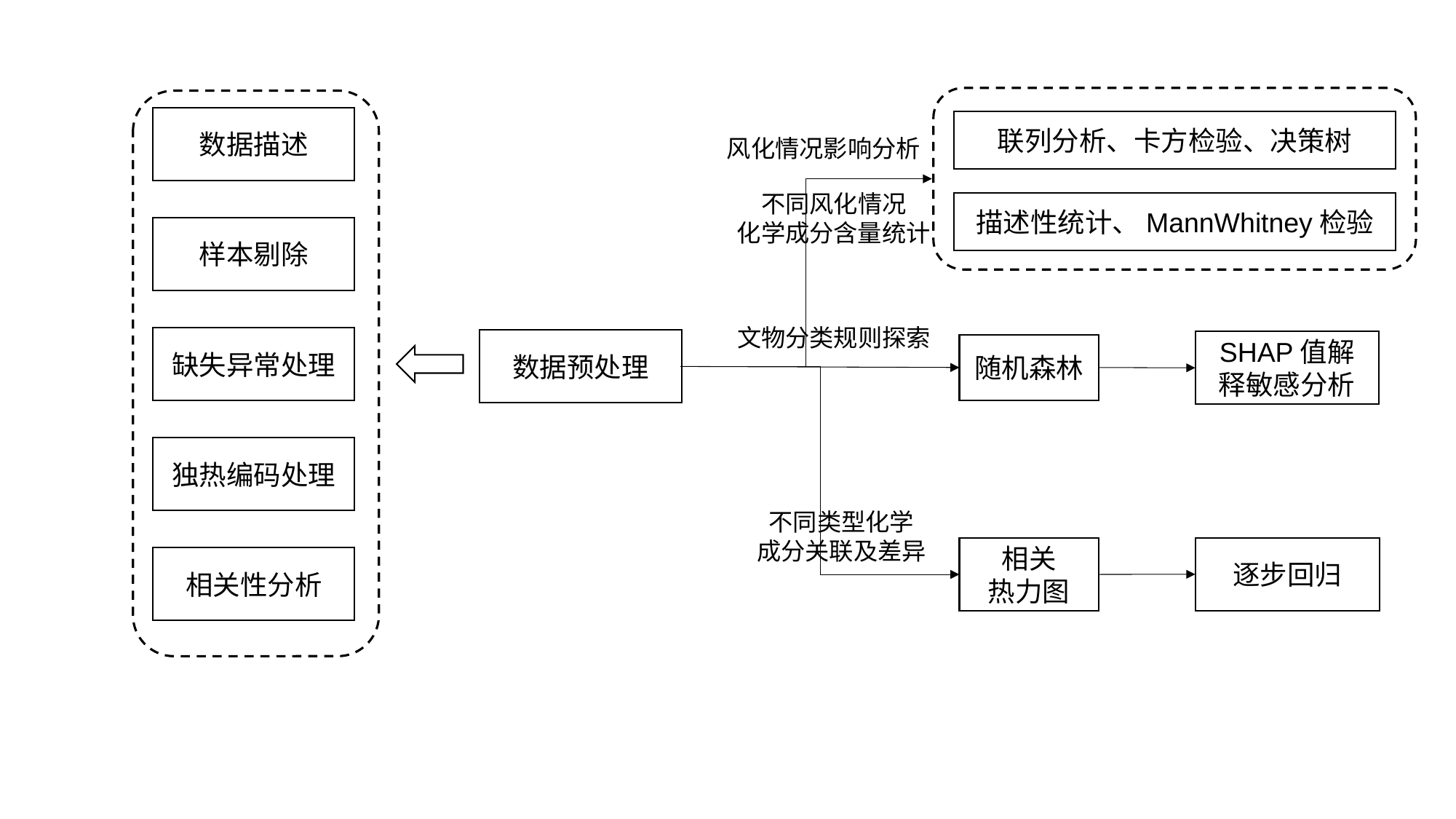

数据描述
联列分析、卡方检验、决策树
风化情况影响分析
不同风化情况
化学成分含量统计
描述性统计、MannWhitney检验
样本剔除
文物分类规则探索
缺失异常处理
数据预处理
SHAP值解释敏感分析
随机森林

独热编码处理
不同类型化学
成分关联及差异
逐步回归
相关
热力图
相关性分析